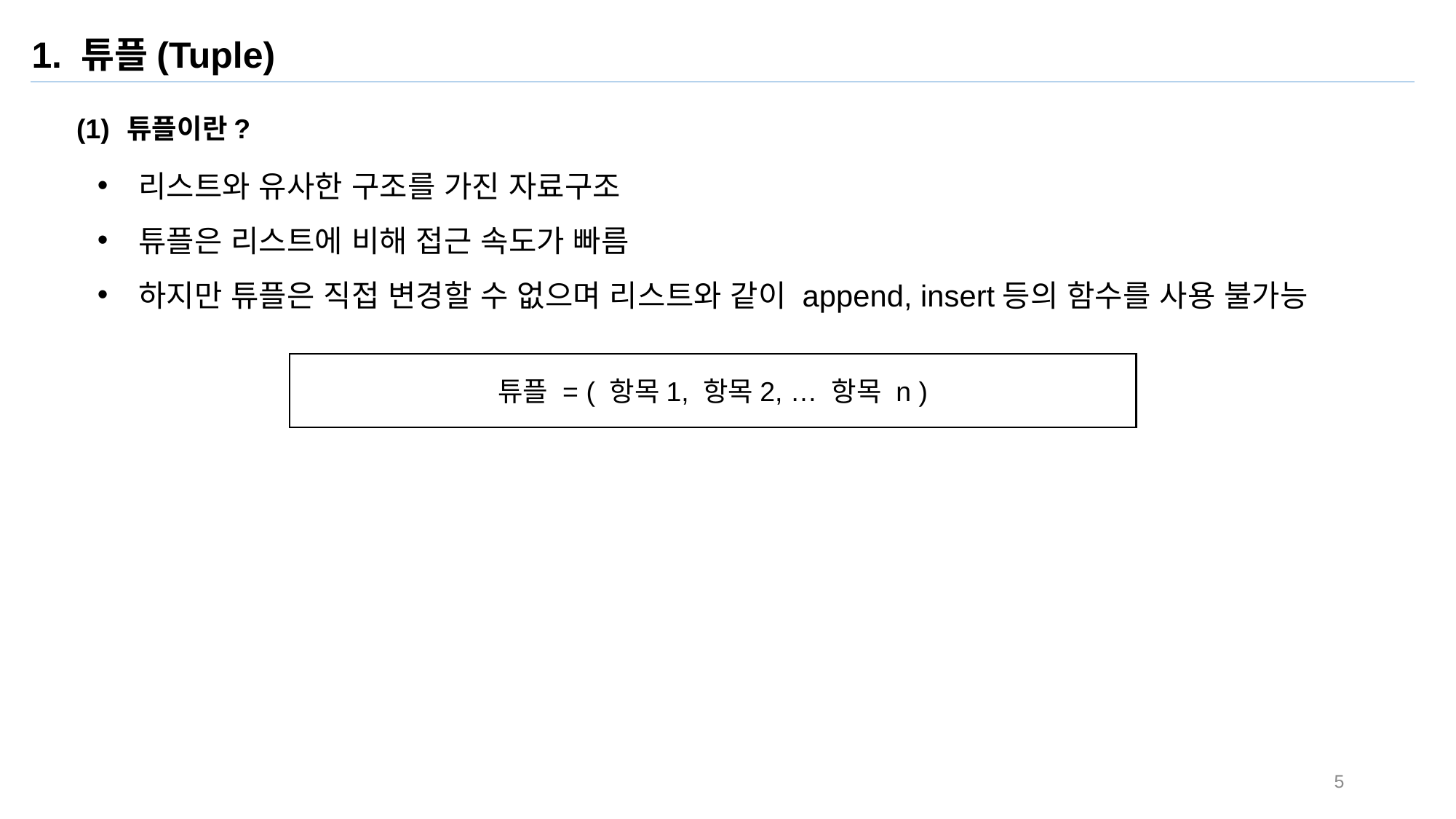

1. 튜플(Tuple)
(1)  튜플이란?
리스트와 유사한 구조를 가진 자료구조
튜플은 리스트에 비해 접근 속도가 빠름
하지만 튜플은 직접 변경할 수 없으며 리스트와 같이 append, insert등의 함수를 사용 불가능
튜플 = ( 항목1, 항목2, … 항목 n )
#1
#2
#3
#4
#5
5